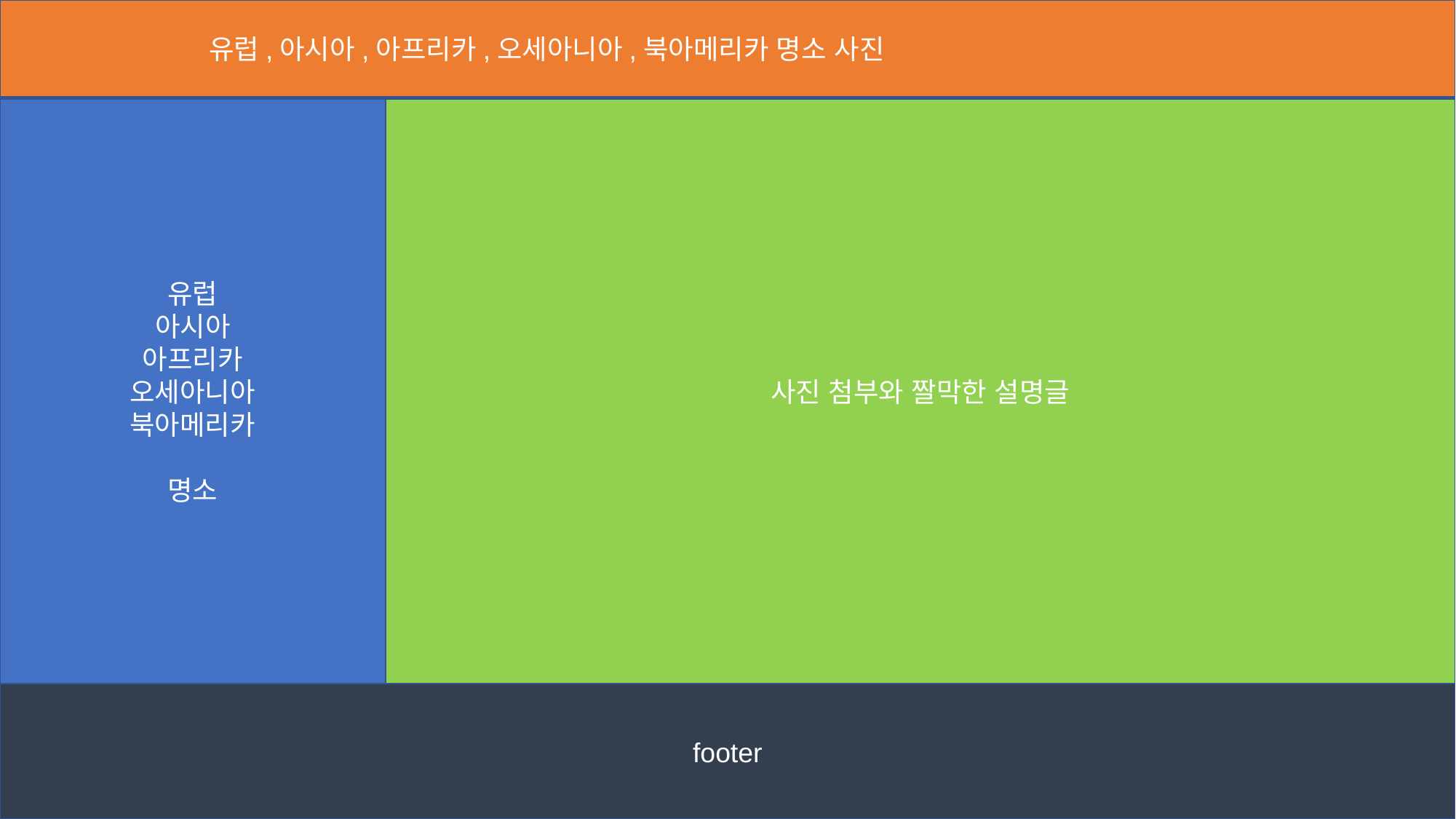

유럽,아시아,아프리카,오세아니아,북아메리카 명소 사진
유럽
아시아
아프리카
오세아니아
북아메리카

명소
사진 첨부와 짤막한 설명글
footer